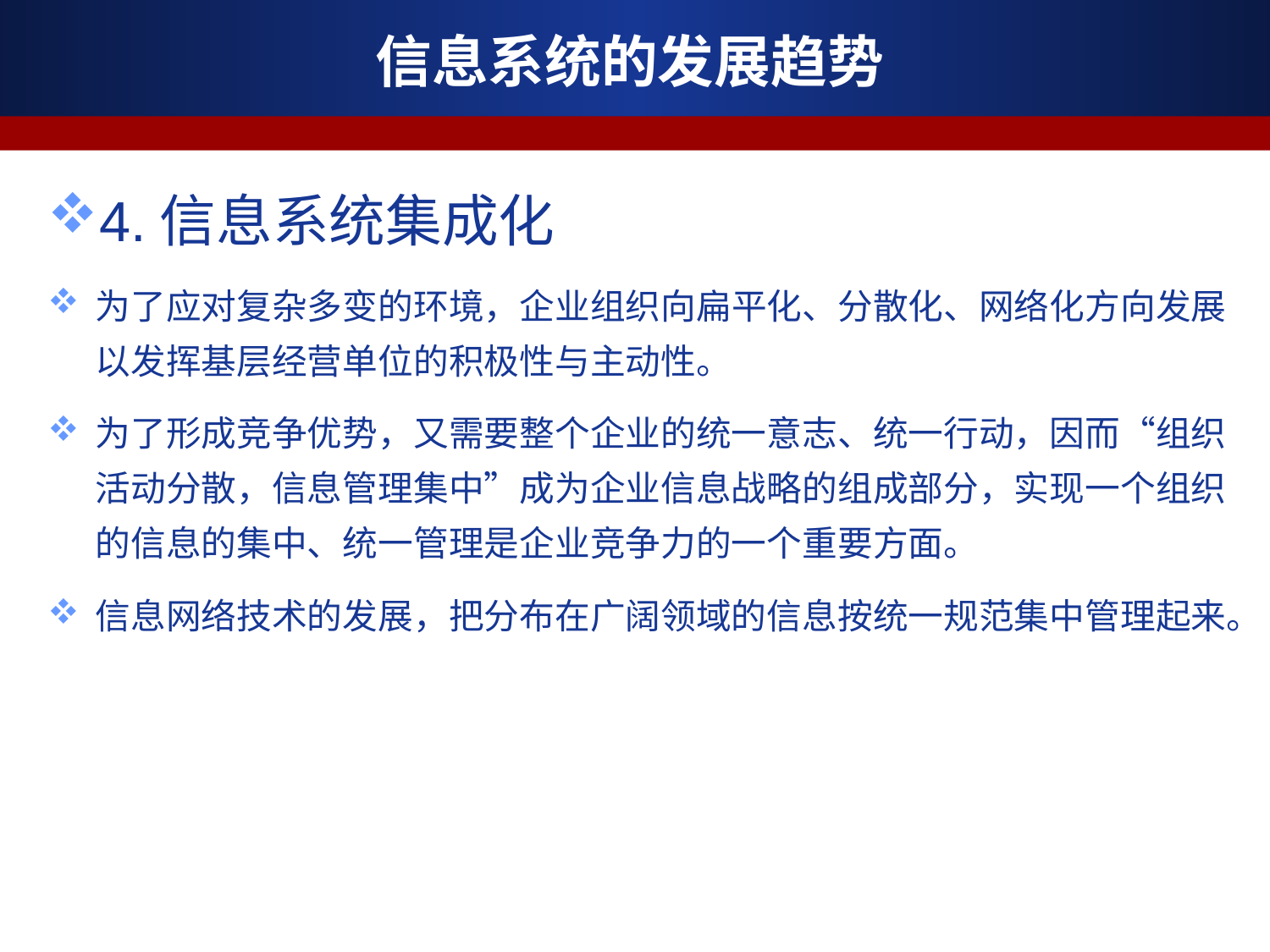

# 信息系统的发展趋势
4.信息系统集成化
为了应对复杂多变的环境，企业组织向扁平化、分散化、网络化方向发展以发挥基层经营单位的积极性与主动性。
为了形成竞争优势，又需要整个企业的统一意志、统一行动，因而“组织活动分散，信息管理集中”成为企业信息战略的组成部分，实现一个组织的信息的集中、统一管理是企业竞争力的一个重要方面。
信息网络技术的发展，把分布在广阔领域的信息按统一规范集中管理起来。